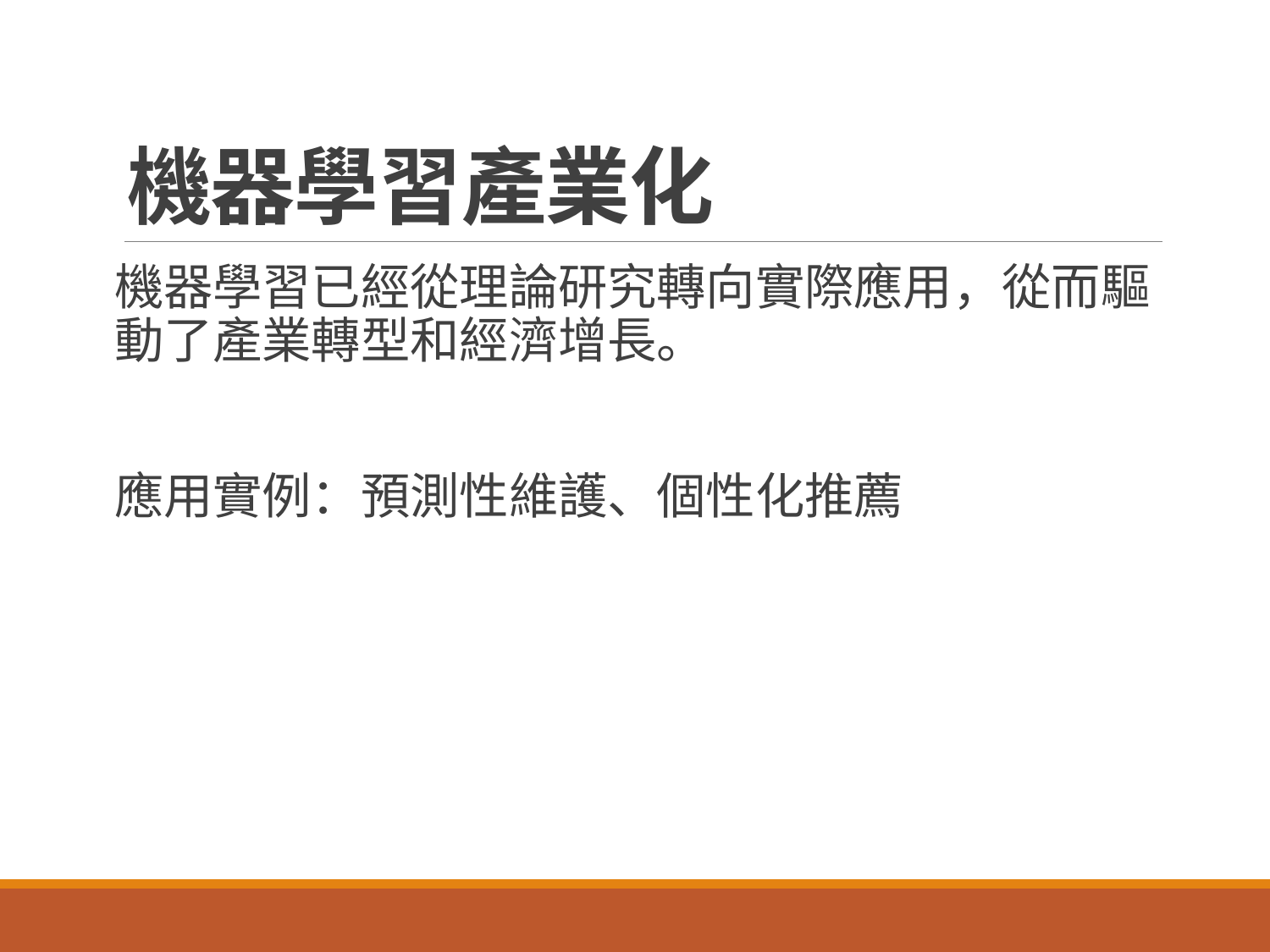

# 機器學習產業化
機器學習已經從理論研究轉向實際應用，從而驅動了產業轉型和經濟增長。

應用實例：預測性維護、個性化推薦